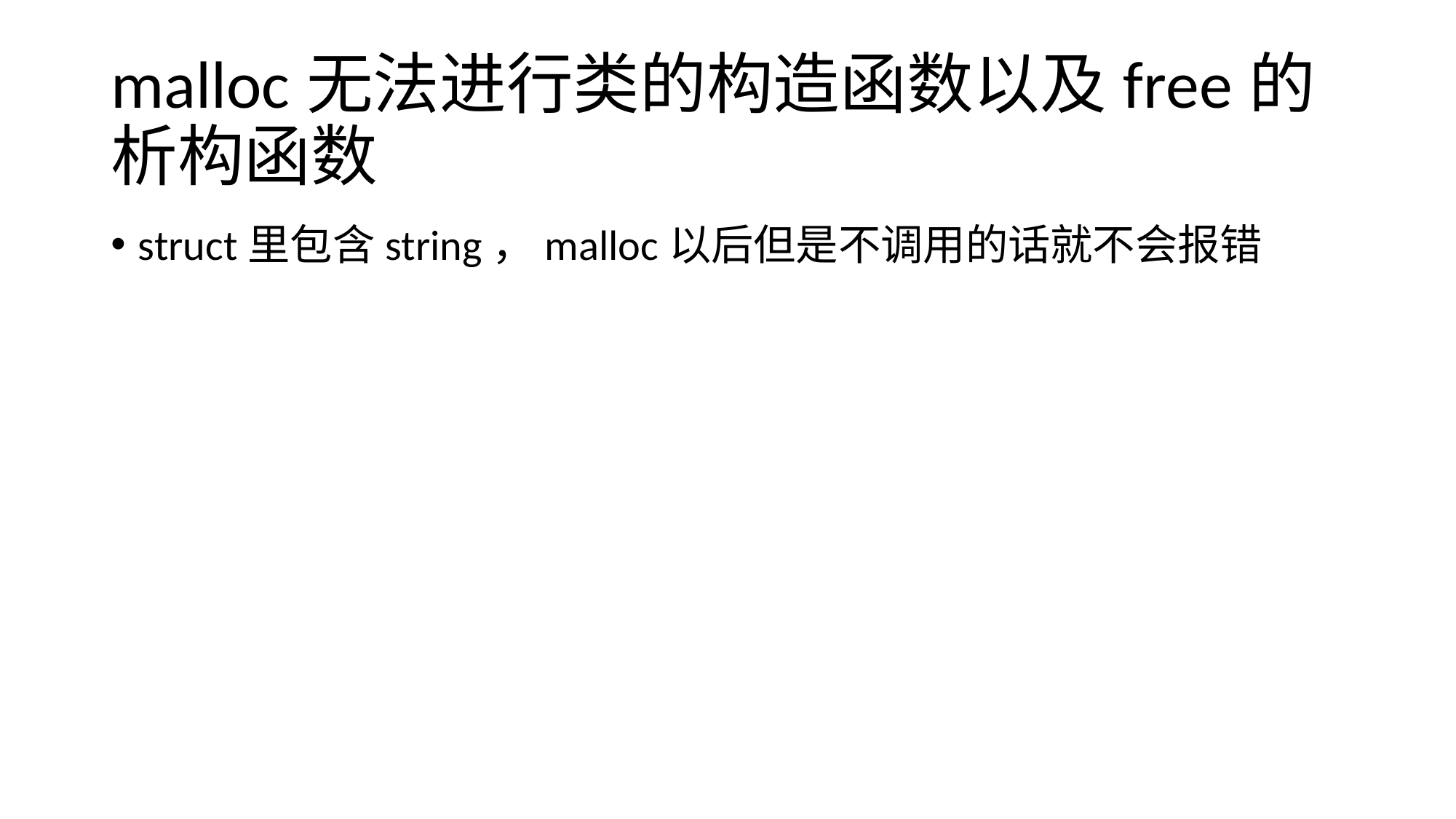

# malloc无法进行类的构造函数以及free的析构函数
struct里包含string，malloc以后但是不调用的话就不会报错